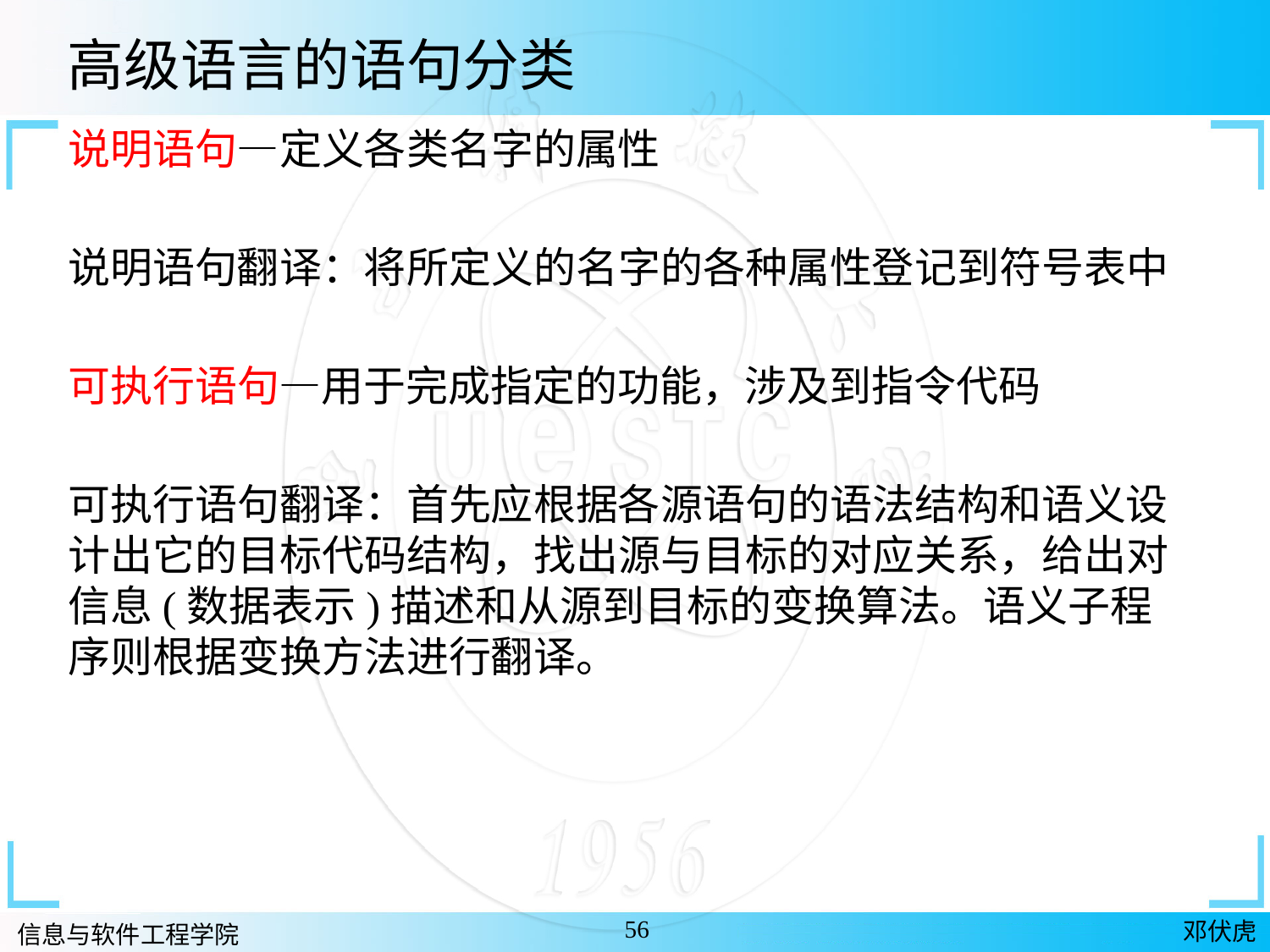

高级语言的语句分类
说明语句—定义各类名字的属性

说明语句翻译：将所定义的名字的各种属性登记到符号表中

可执行语句—用于完成指定的功能，涉及到指令代码

可执行语句翻译：首先应根据各源语句的语法结构和语义设计出它的目标代码结构，找出源与目标的对应关系，给出对信息(数据表示)描述和从源到目标的变换算法。语义子程序则根据变换方法进行翻译。

56
邓伏虎
信息与软件工程学院